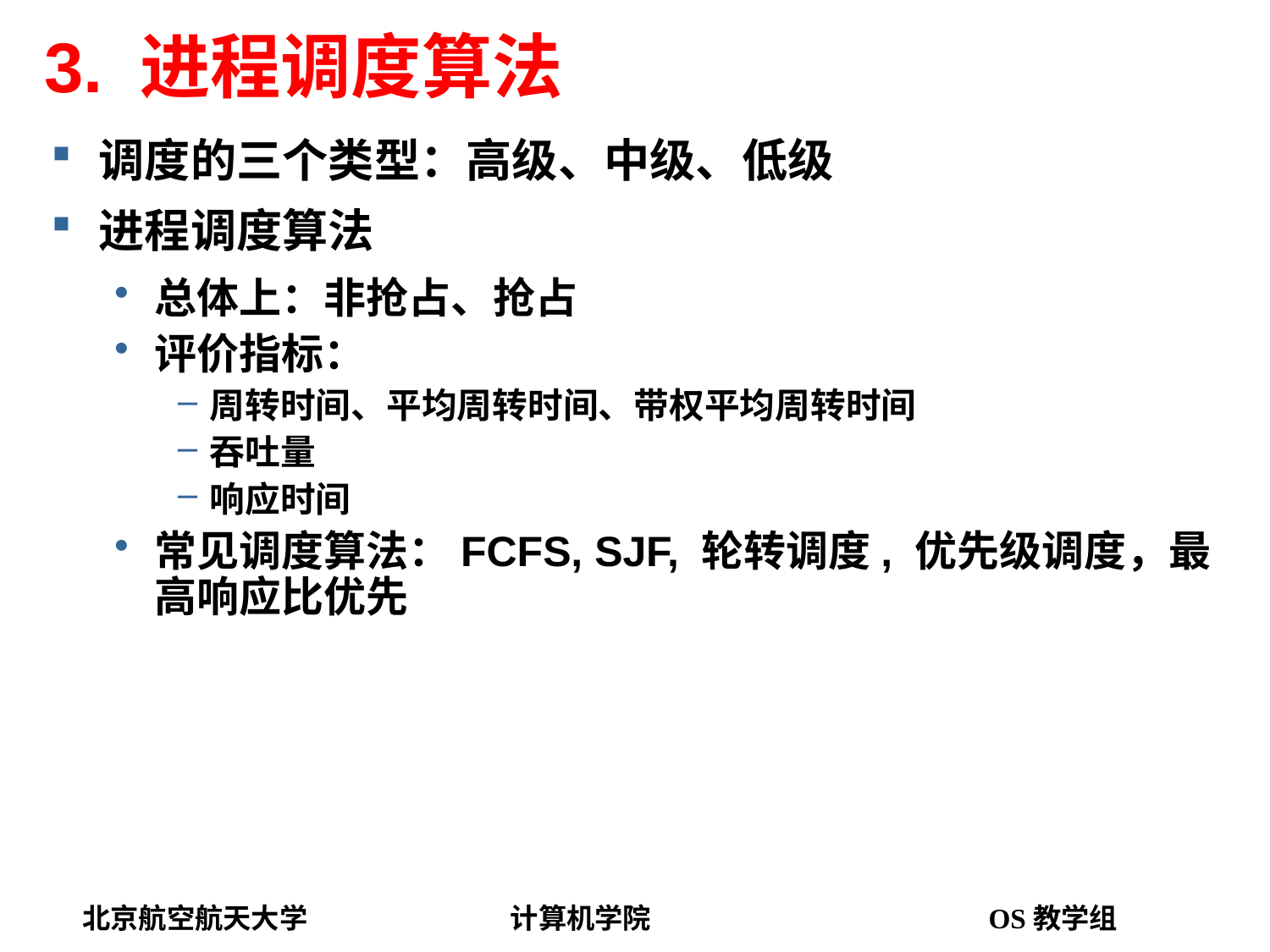

# 3. 进程调度算法
调度的三个类型：高级、中级、低级
进程调度算法
总体上：非抢占、抢占
评价指标：
周转时间、平均周转时间、带权平均周转时间
吞吐量
响应时间
常见调度算法：FCFS, SJF, 轮转调度, 优先级调度，最高响应比优先